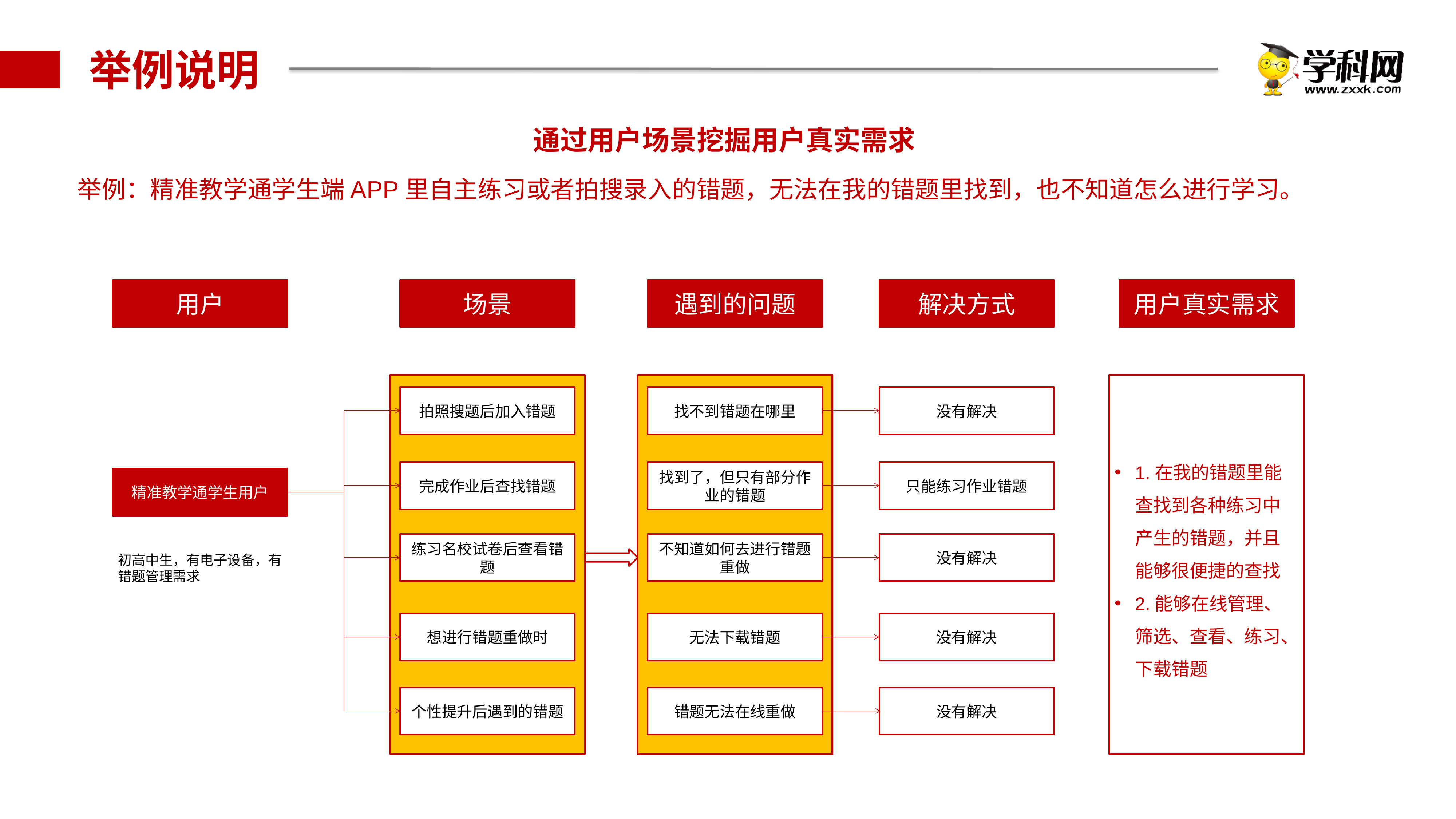

举例说明
通过用户场景挖掘用户真实需求
举例：精准教学通学生端APP里自主练习或者拍搜录入的错题，无法在我的错题里找到，也不知道怎么进行学习。
用户
场景
遇到的问题
解决方式
用户真实需求

1.在我的错题里能查找到各种练习中产生的错题，并且能够很便捷的查找
2.能够在线管理、筛选、查看、练习、下载错题
拍照搜题后加入错题
找不到错题在哪里
没有解决
完成作业后查找错题
找到了，但只有部分作业的错题
只能练习作业错题
精准教学通学生用户
练习名校试卷后查看错题
不知道如何去进行错题重做
没有解决
初高中生，有电子设备，有错题管理需求

想进行错题重做时
无法下载错题
没有解决
个性提升后遇到的错题
错题无法在线重做
没有解决